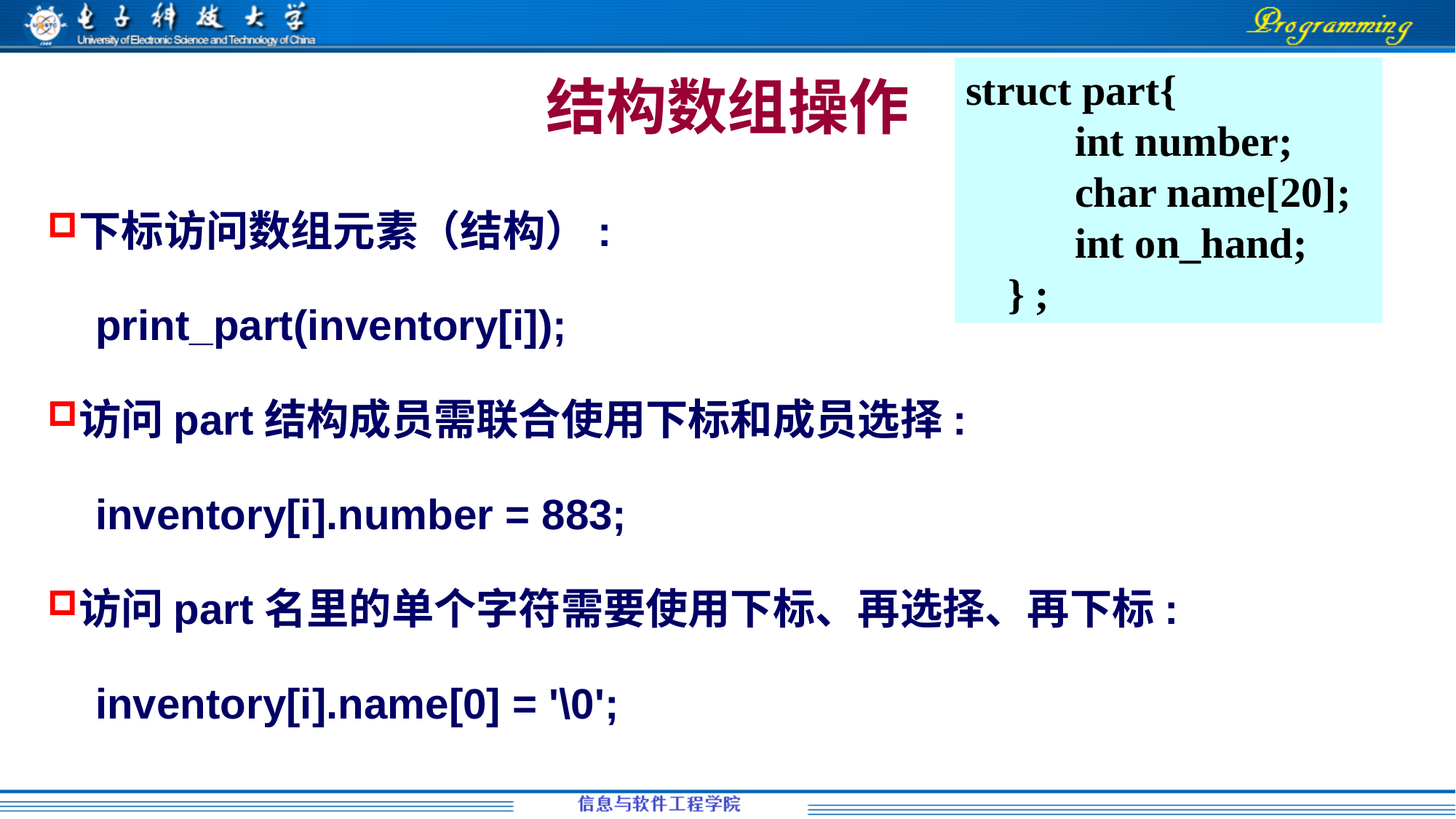

# 结构数组操作
struct part{
  	int number;
  	char name[20];
  	int on_hand;
    } ;
下标访问数组元素（结构）:
print_part(inventory[i]);
访问part结构成员需联合使用下标和成员选择:
inventory[i].number = 883;
访问part名里的单个字符需要使用下标、再选择、再下标:
inventory[i].name[0] = '\0';